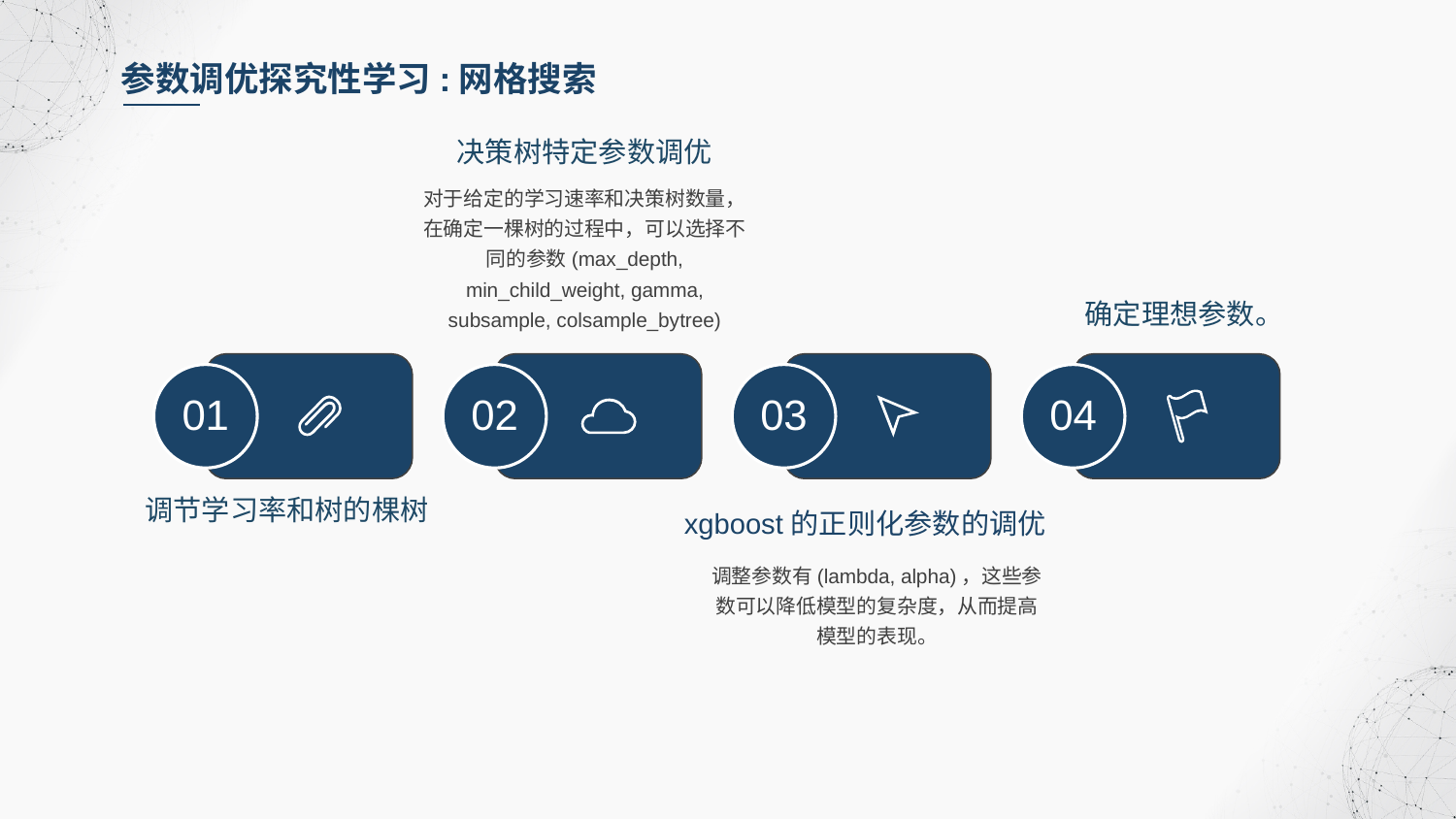

参数调优探究性学习:网格搜索
决策树特定参数调优
对于给定的学习速率和决策树数量，在确定一棵树的过程中，可以选择不同的参数(max_depth, min_child_weight, gamma, subsample, colsample_bytree)
确定理想参数。

01

02

03

04

调节学习率和树的棵树
xgboost的正则化参数的调优
调整参数有(lambda, alpha)，这些参数可以降低模型的复杂度，从而提高模型的表现。